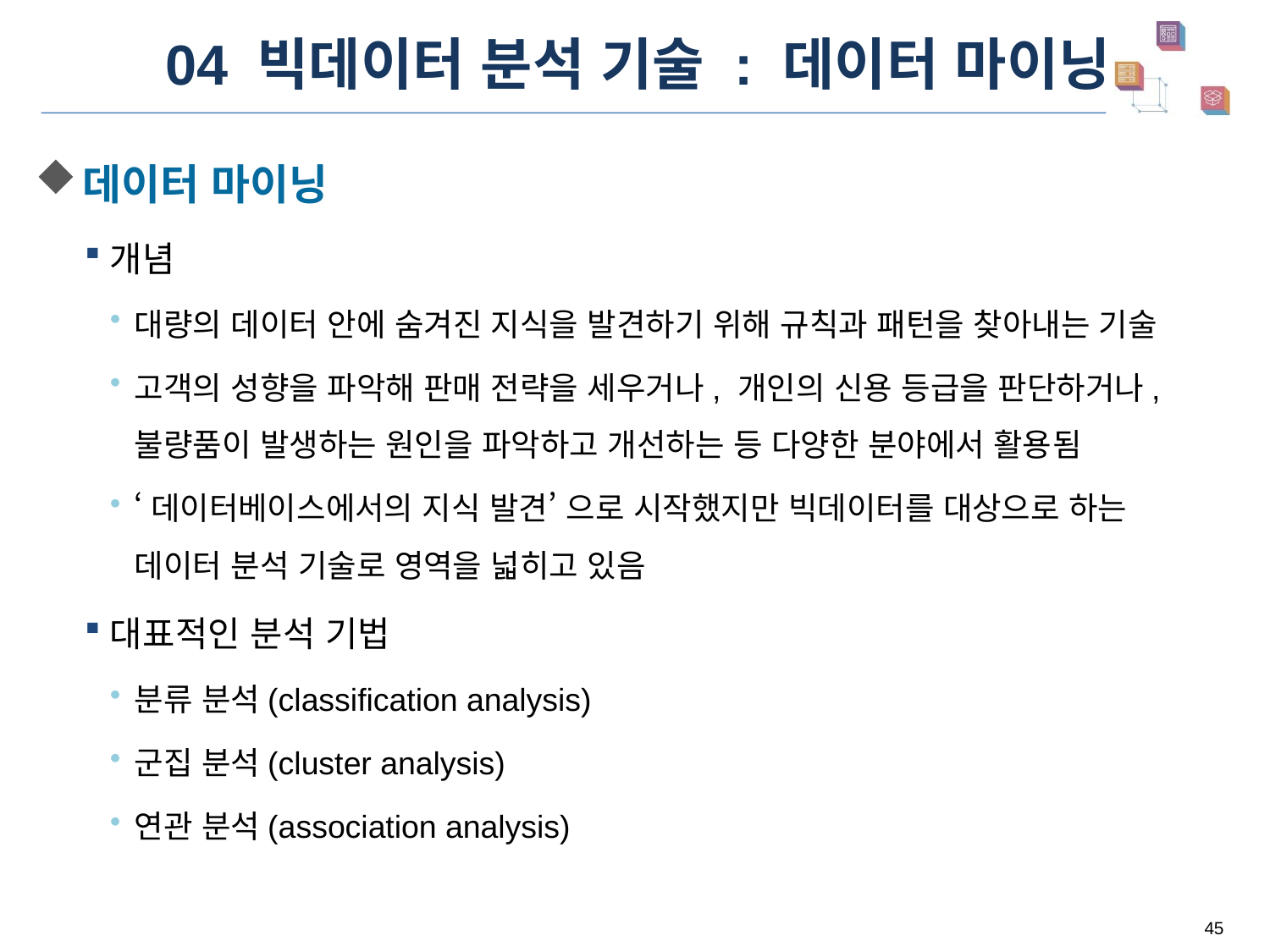

# 04 빅데이터 분석 기술 : 데이터 마이닝
데이터 마이닝
개념
대량의 데이터 안에 숨겨진 지식을 발견하기 위해 규칙과 패턴을 찾아내는 기술
고객의 성향을 파악해 판매 전략을 세우거나, 개인의 신용 등급을 판단하거나, 불량품이 발생하는 원인을 파악하고 개선하는 등 다양한 분야에서 활용됨
‘데이터베이스에서의 지식 발견’ 으로 시작했지만 빅데이터를 대상으로 하는
데이터 분석 기술로 영역을 넓히고 있음
대표적인 분석 기법
분류 분석(classification analysis)
군집 분석(cluster analysis)
연관 분석(association analysis)